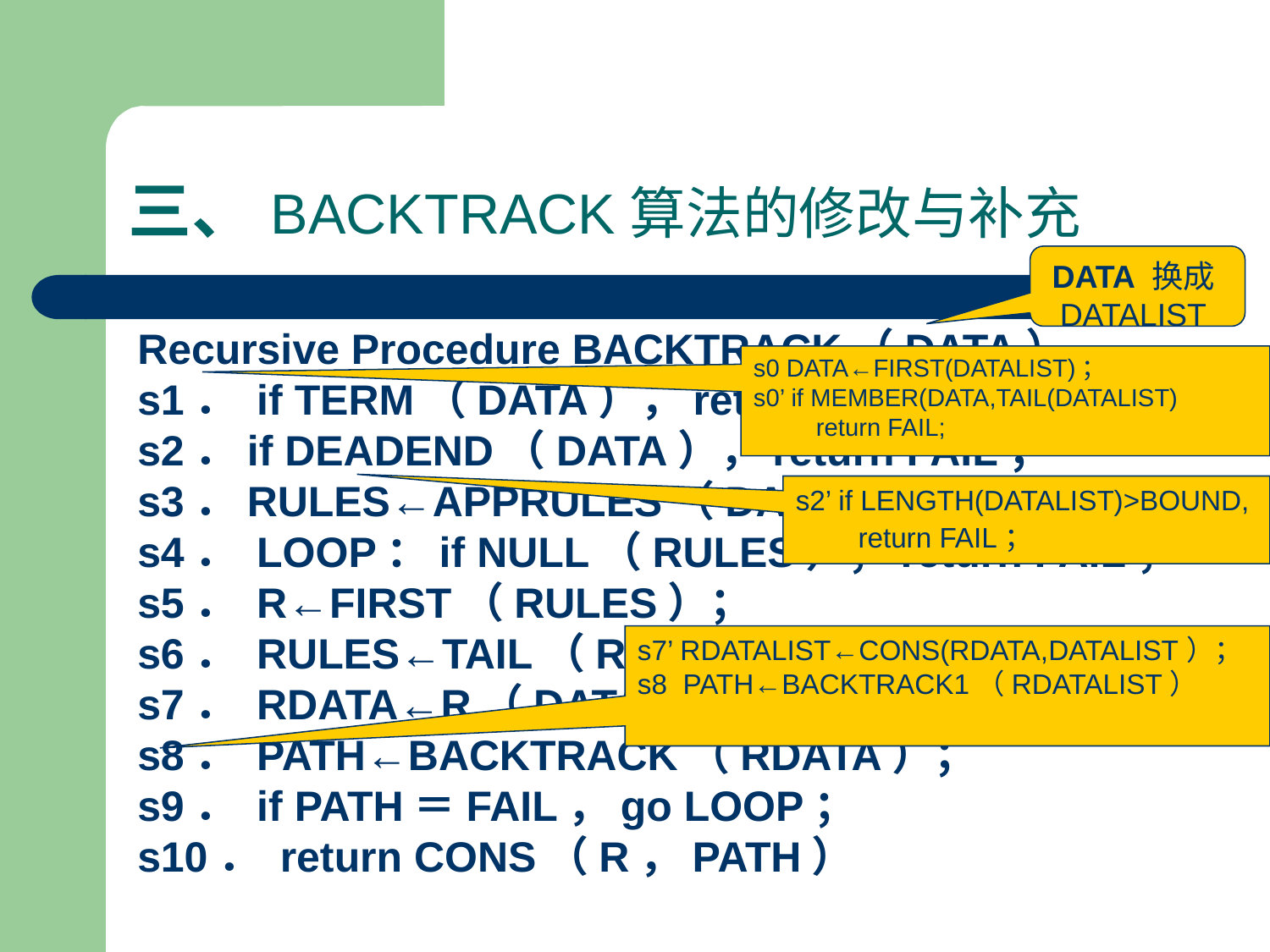

三、BACKTRACK算法的修改与补充
DATA 换成DATALIST
Recursive Procedure BACKTRACK（DATA）
s1． if TERM（DATA），return NIL；
s2．if DEADEND（DATA），return FAIL；
s3．RULES←APPRULES（DATA）；
s4． LOOP：if NULL（RULES）；return FAIL；
s5． R←FIRST（RULES）；
s6． RULES←TAIL（RULES）；
s7． RDATA←R（DATA）
s8． PATH←BACKTRACK（RDATA）；
s9． if PATH＝FAIL，go LOOP；
s10． return CONS（R，PATH）
s0 DATA←FIRST(DATALIST)；
s0’ if MEMBER(DATA,TAIL(DATALIST)
         return FAIL;
s2’ if LENGTH(DATALIST)>BOUND,
        return FAIL；
s7’ RDATALIST←CONS(RDATA,DATALIST）；
s8  PATH←BACKTRACK1（RDATALIST）
12